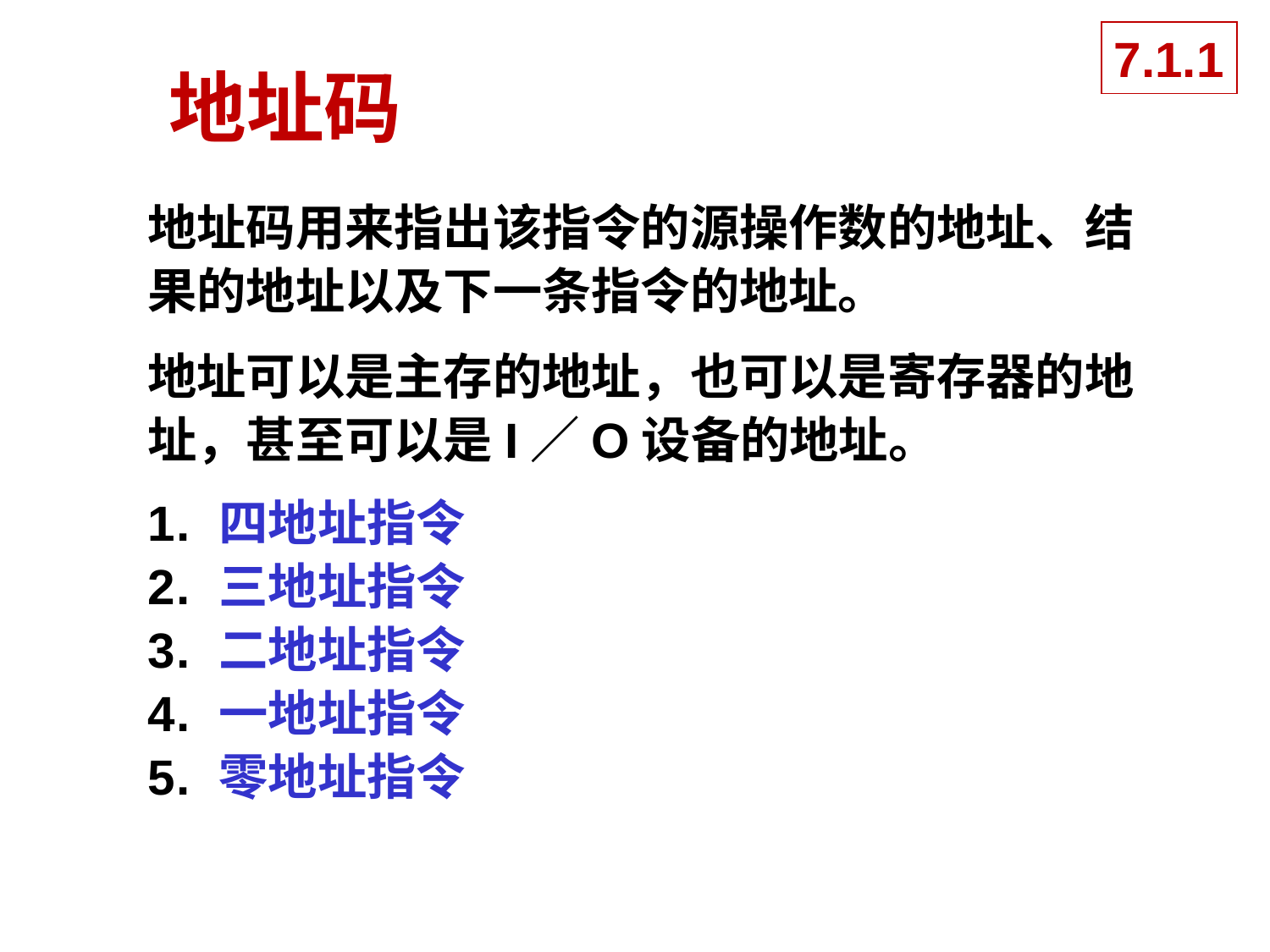

7.1.1
# 地址码
地址码用来指出该指令的源操作数的地址、结果的地址以及下一条指令的地址。
地址可以是主存的地址，也可以是寄存器的地址，甚至可以是I／O设备的地址。
四地址指令
三地址指令
二地址指令
一地址指令
零地址指令